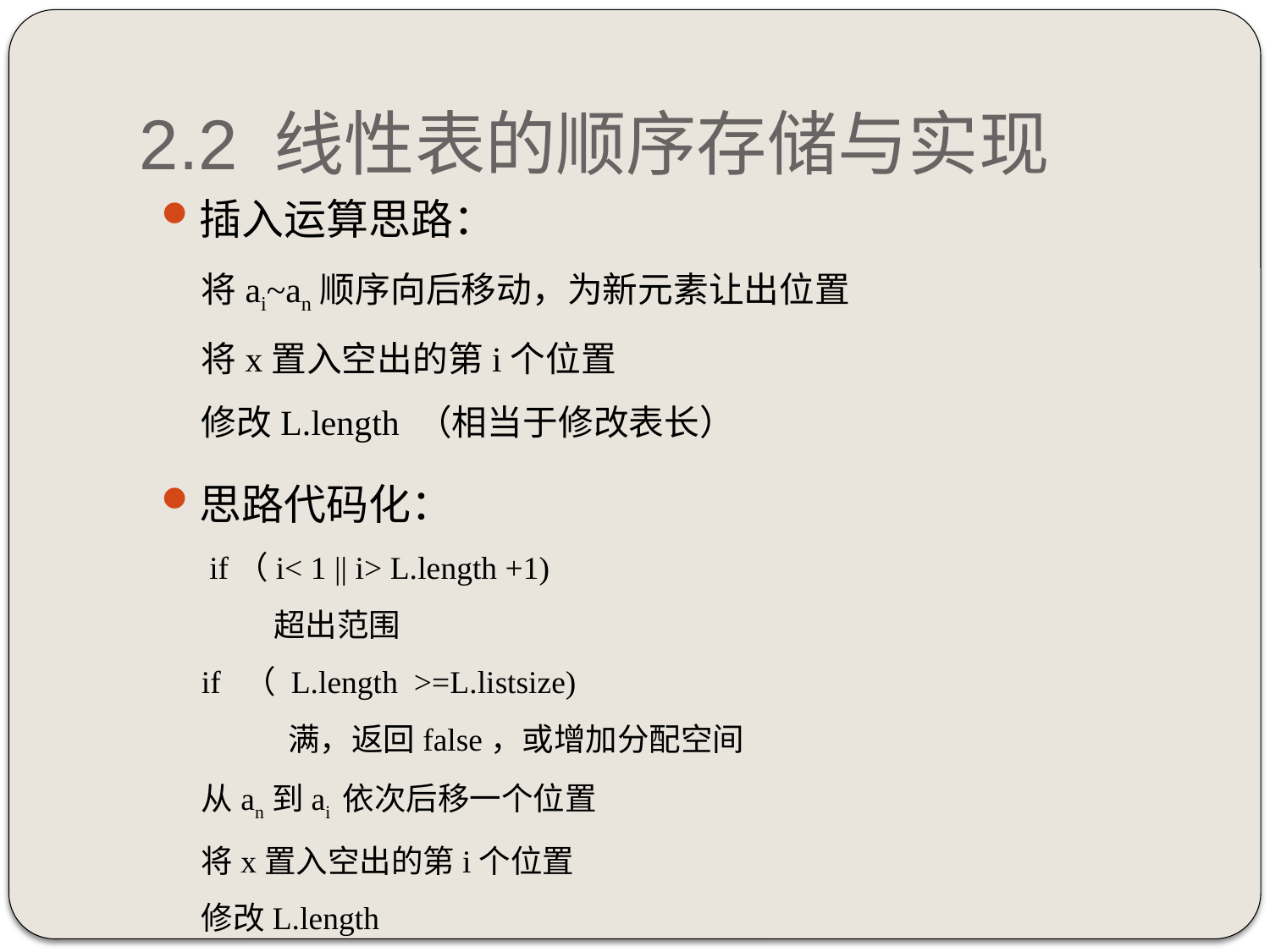

# 2.2 线性表的顺序存储与实现
插入运算思路：
将ai~an顺序向后移动，为新元素让出位置
将x置入空出的第i个位置
修改L.length （相当于修改表长）
思路代码化：
 if（i< 1 || i> L.length +1)
         超出范围
if  （ L.length  >=L.listsize)
	满，返回false，或增加分配空间
从an到ai 依次后移一个位置
将x置入空出的第i个位置
修改L.length